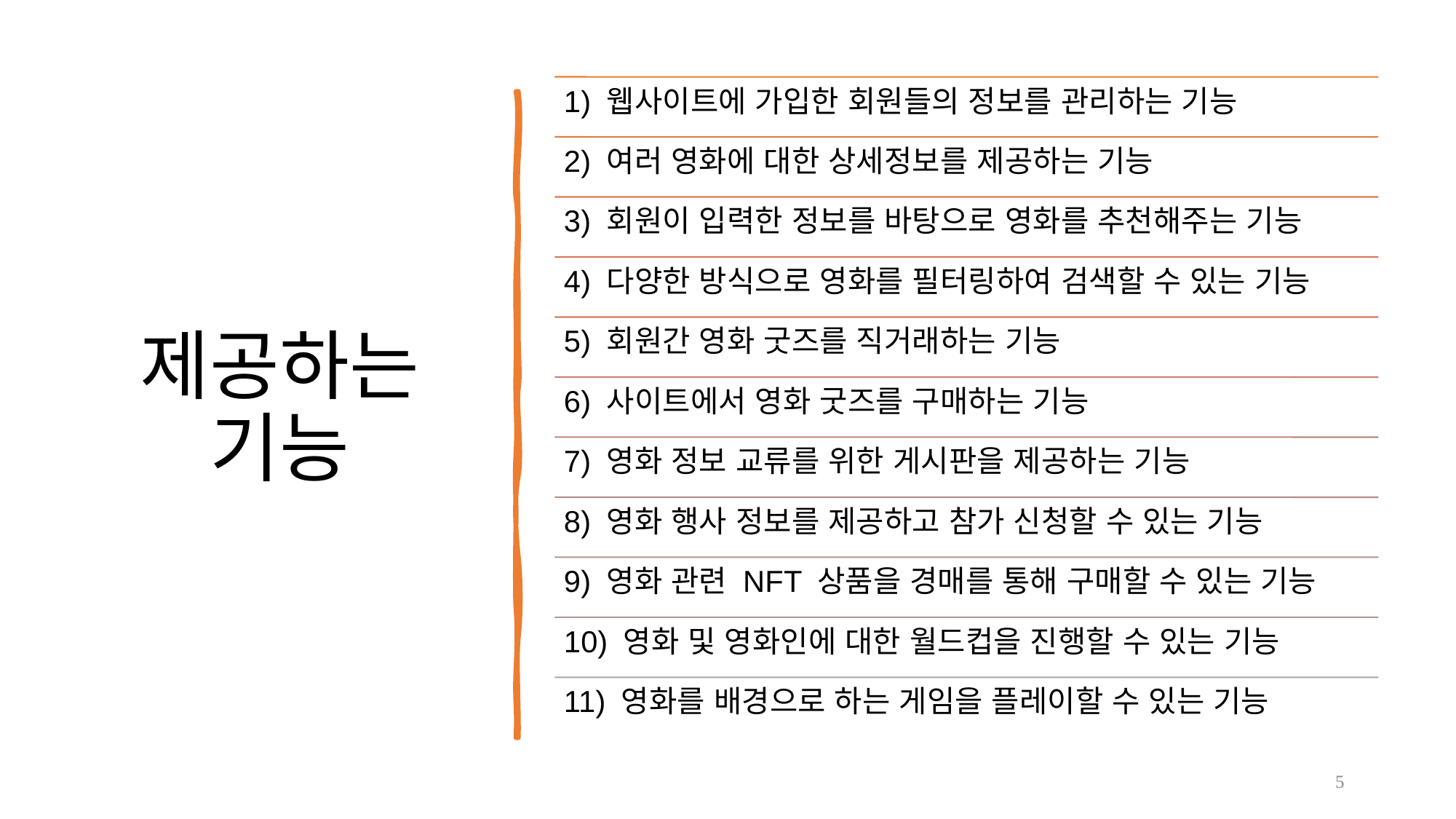

1) 웹사이트에 가입한 회원들의 정보를 관리하는 기능
2) 여러 영화에 대한 상세정보를 제공하는 기능
3) 회원이 입력한 정보를 바탕으로 영화를 추천해주는 기능
4) 다양한 방식으로 영화를 필터링하여 검색할 수 있는 기능
5) 회원간 영화 굿즈를 직거래하는 기능
6) 사이트에서 영화 굿즈를 구매하는 기능
7) 영화 정보 교류를 위한 게시판을 제공하는 기능
8) 영화 행사 정보를 제공하고 참가 신청할 수 있는 기능
9) 영화 관련 NFT 상품을 경매를 통해 구매할 수 있는 기능
10) 영화 및 영화인에 대한 월드컵을 진행할 수 있는 기능
11) 영화를 배경으로 하는 게임을 플레이할 수 있는 기능
# 제공하는 기능

5